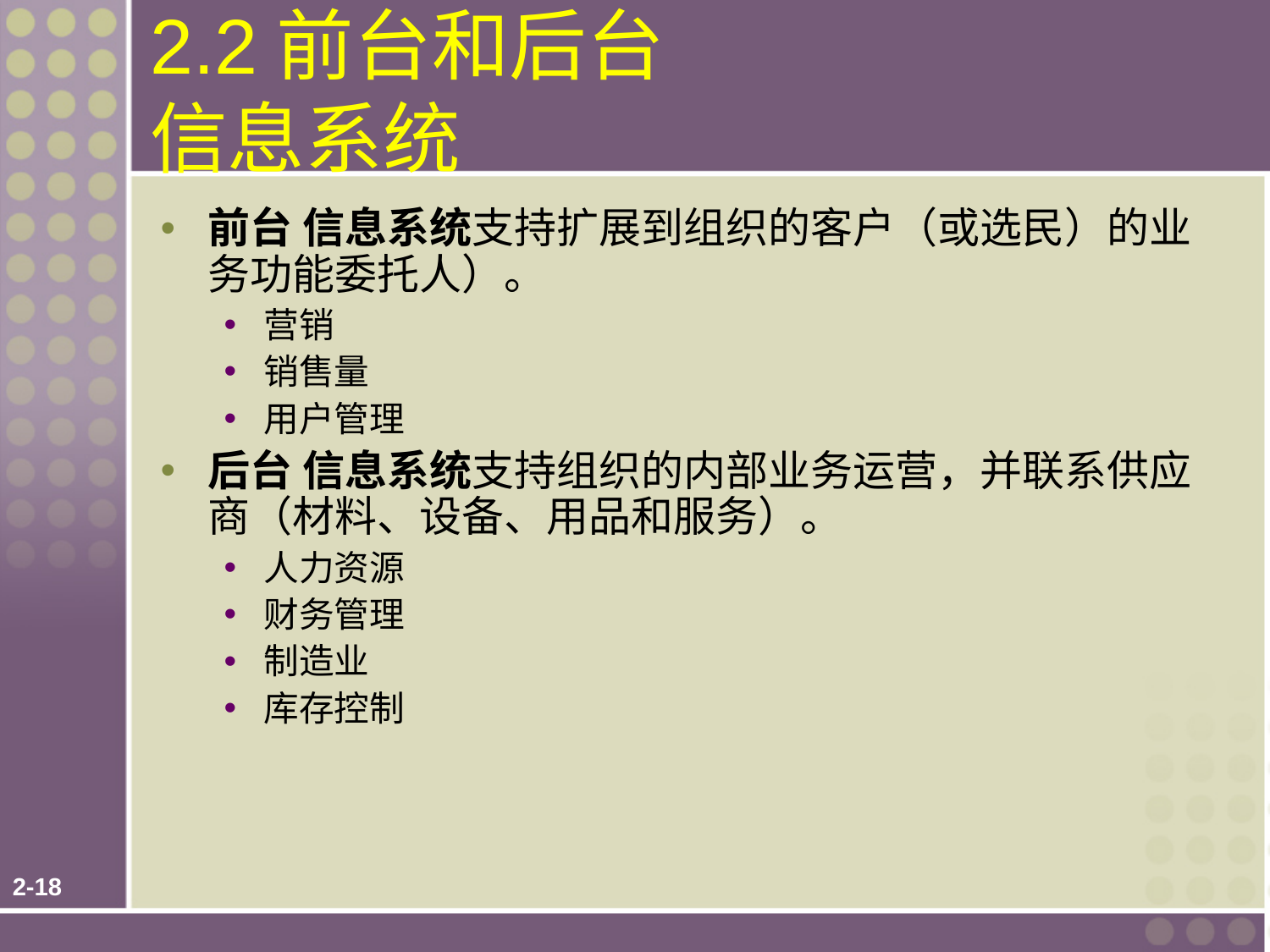

2.2前台和后台
信息系统
前台 信息系统支持扩展到组织的客户（或选民）的业务功能委托人）。
营销
销售量
用户管理
后台 信息系统支持组织的内部业务运营，并联系供应商（材料、设备、用品和服务）。
人力资源
财务管理
制造业
库存控制
2-18